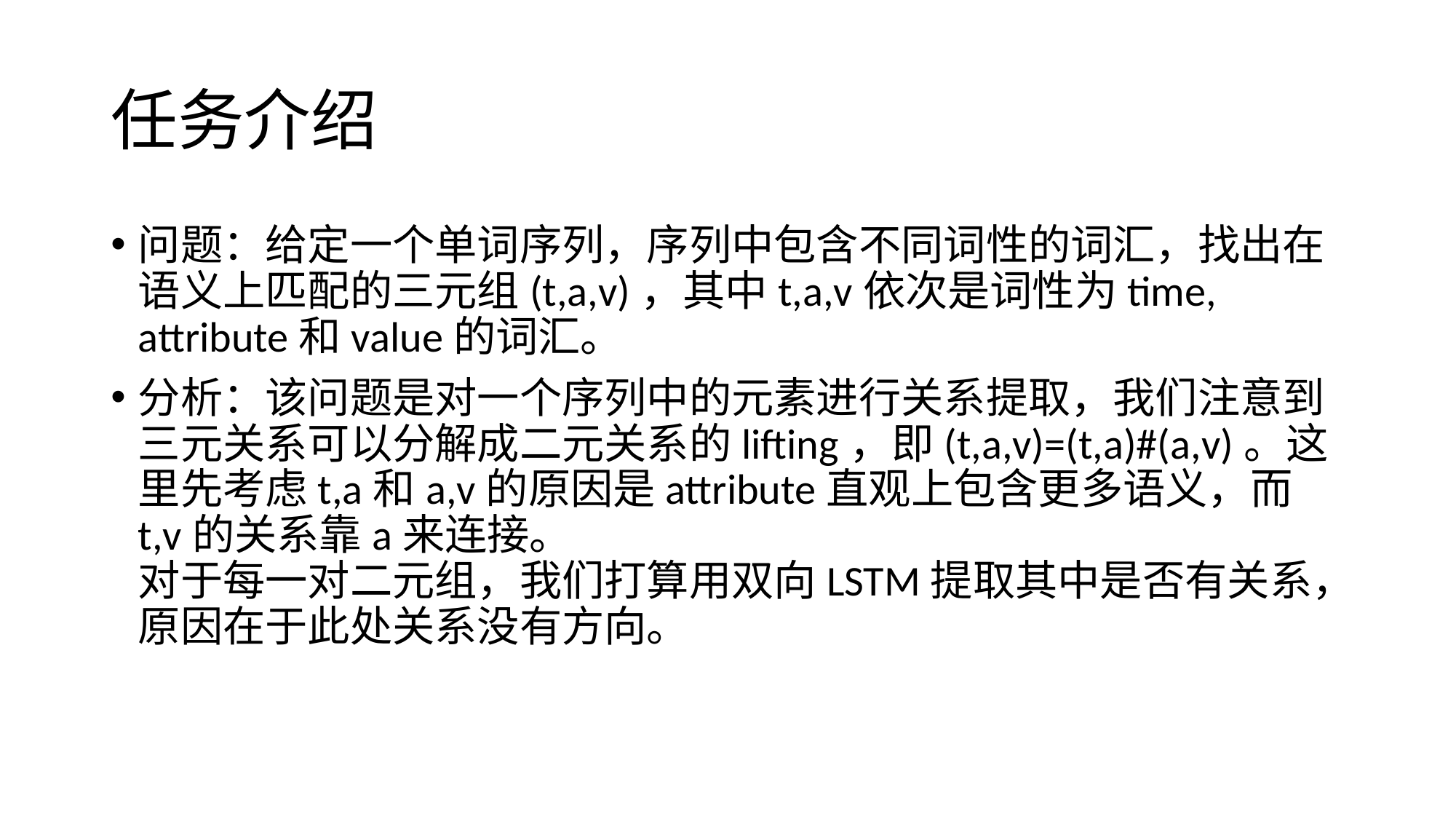

# 任务介绍
问题：给定一个单词序列，序列中包含不同词性的词汇，找出在语义上匹配的三元组(t,a,v)，其中t,a,v依次是词性为time, attribute和value的词汇。
分析：该问题是对一个序列中的元素进行关系提取，我们注意到三元关系可以分解成二元关系的lifting，即(t,a,v)=(t,a)#(a,v)。这里先考虑t,a和a,v的原因是attribute直观上包含更多语义，而t,v的关系靠a来连接。
对于每一对二元组，我们打算用双向LSTM提取其中是否有关系，原因在于此处关系没有方向。